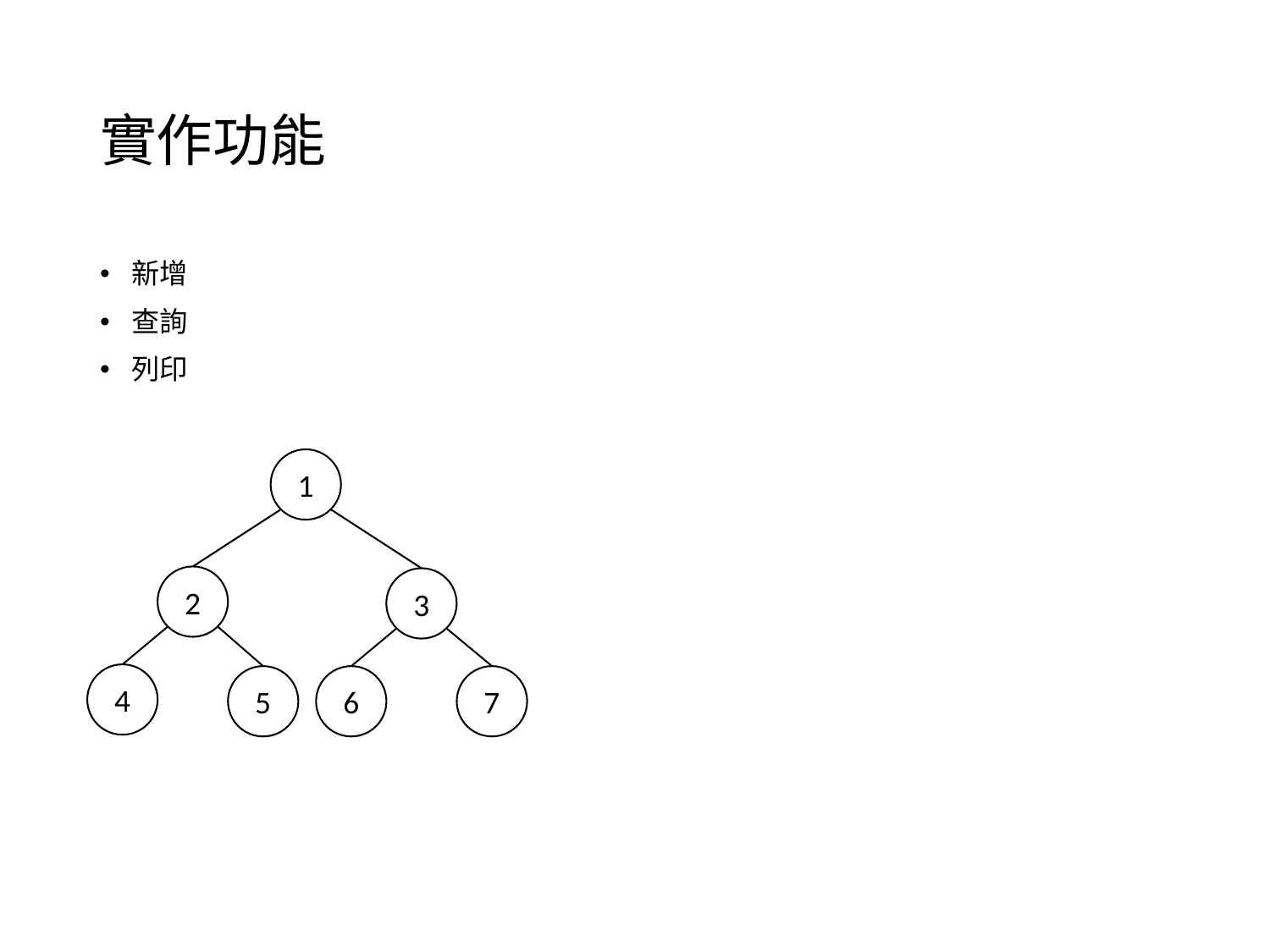

# 實作功能
新增
查詢
列印
1
2
3
4
5
6
7